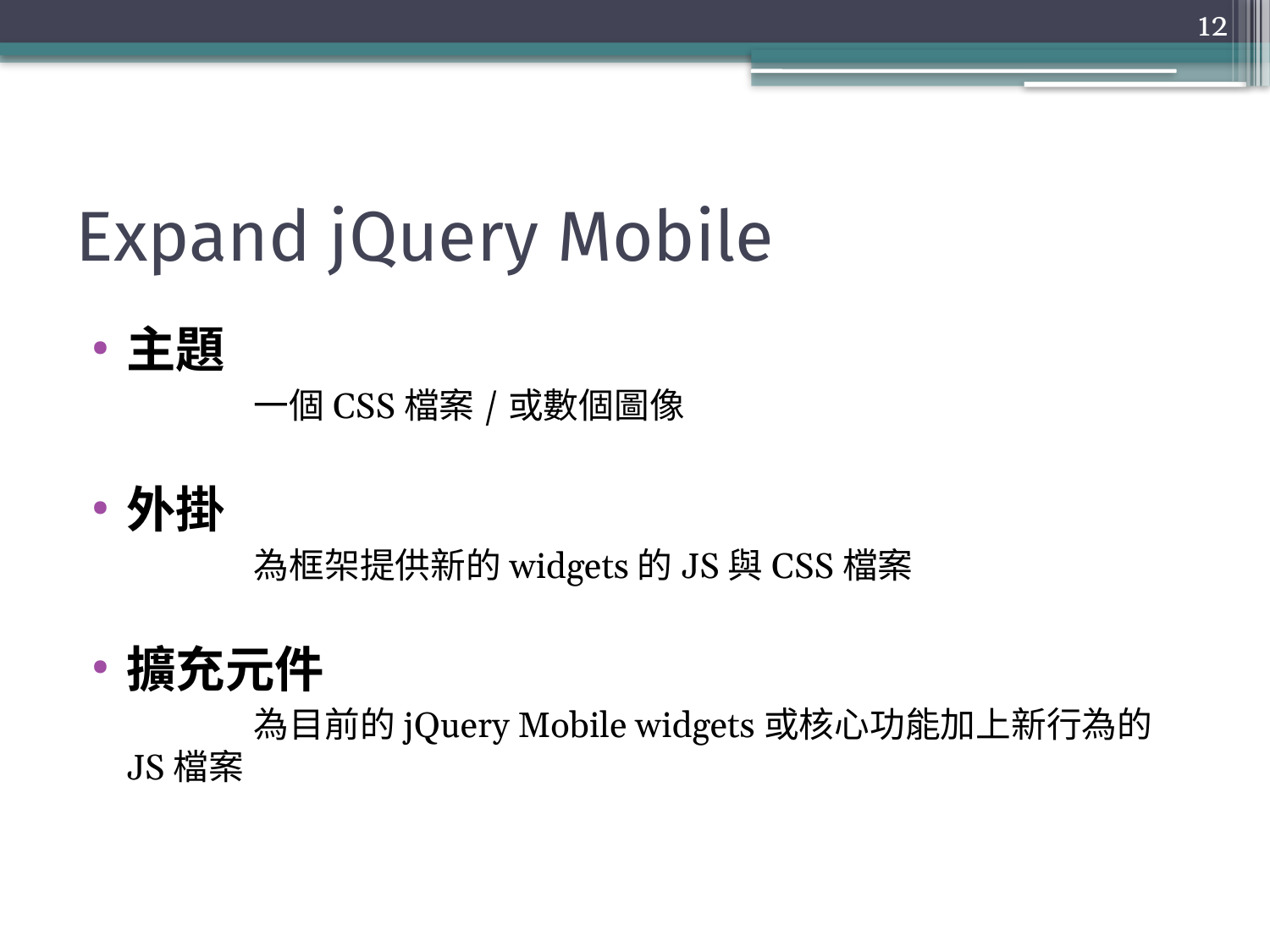

12
# Expand jQuery Mobile
主題
		一個CSS檔案/或數個圖像

外掛
		為框架提供新的widgets的JS與CSS檔案

擴充元件
		為目前的jQuery Mobile widgets或核心功能加上新行為的JS檔案